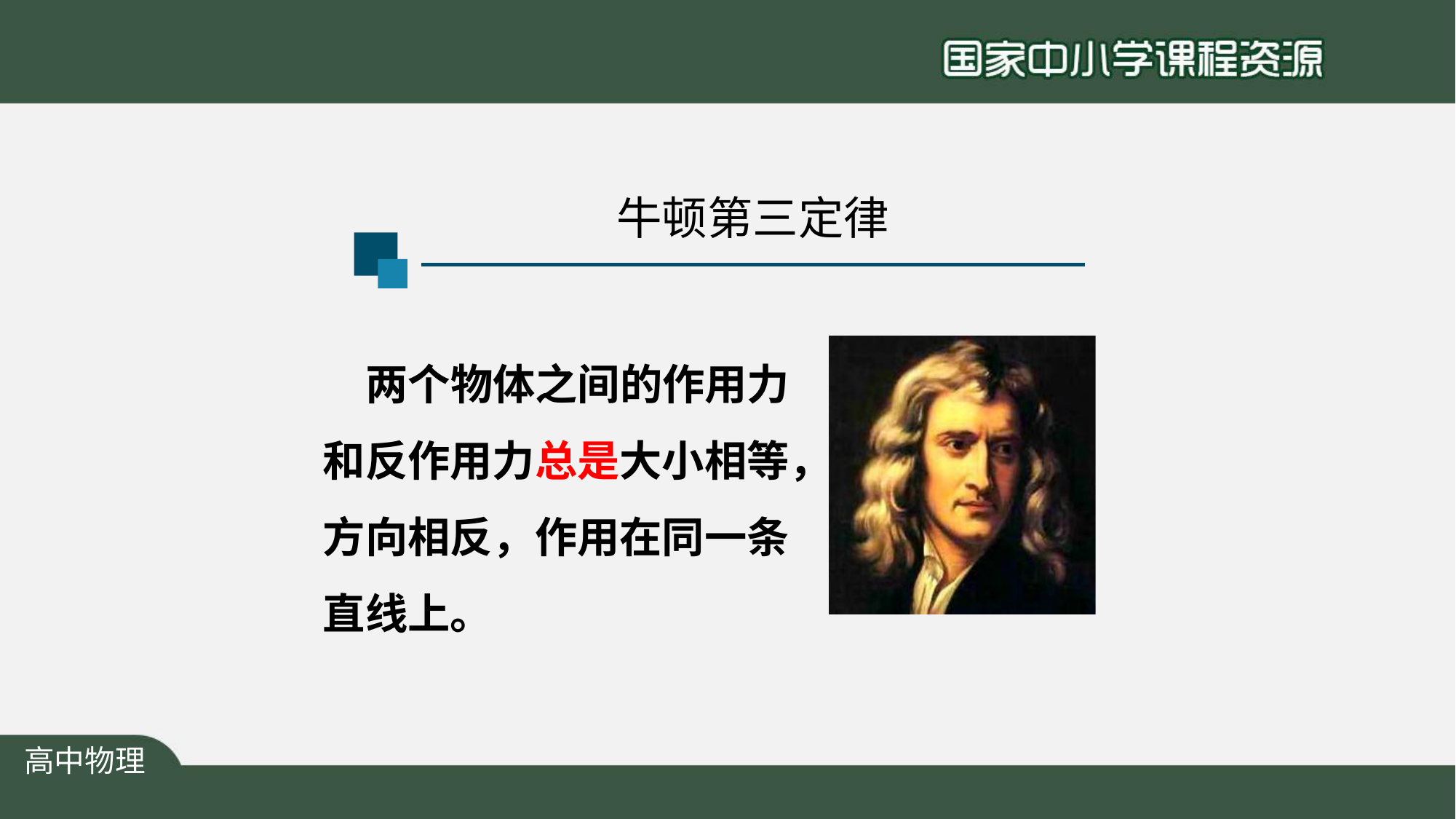

# 牛顿第三定律

两个物体之间的作用力 和反作用力总是大小相等， 方向相反，作用在同一条 直线上。

高中物理